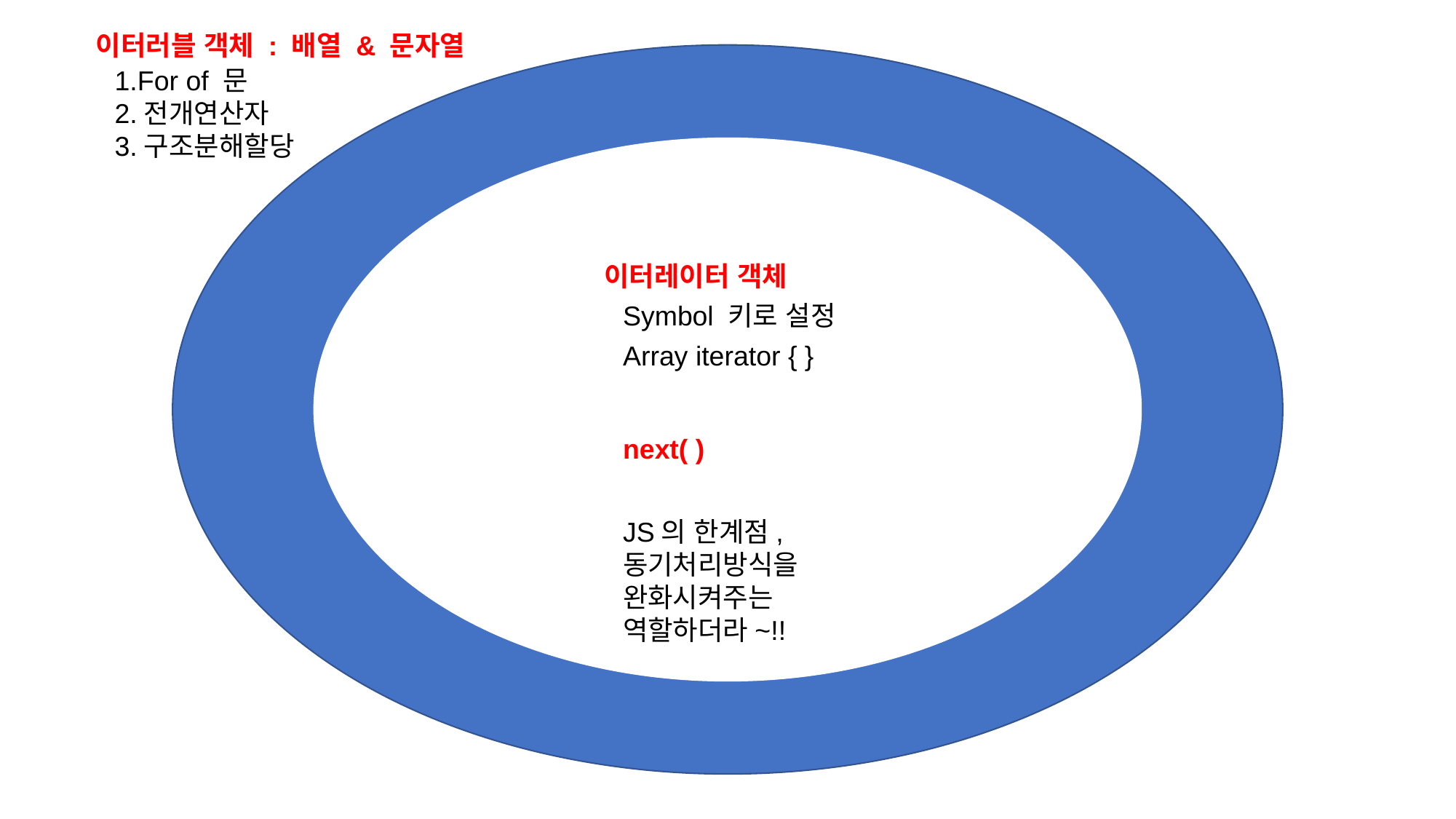

이터러블 객체 : 배열 & 문자열

1.For of 문
2.전개연산자
3.구조분해할당

이터레이터 객체
Symbol 키로 설정
Array iterator { }
next( )
JS의 한계점, 동기처리방식을 완화시켜주는 역할하더라~!!